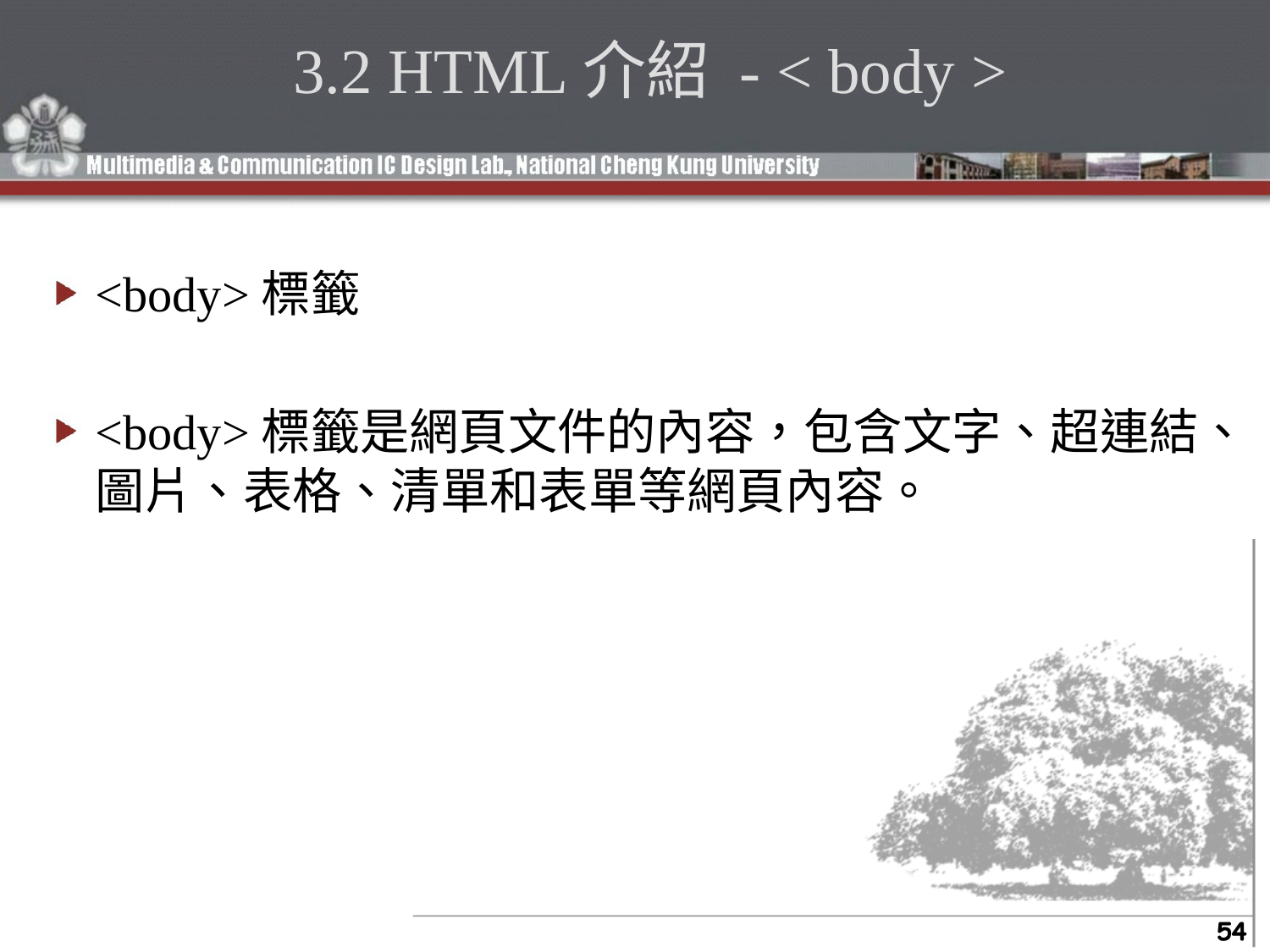

# 3.2 HTML介紹 - < body >
<body>標籤

<body>標籤是網頁文件的內容，包含文字、超連結、圖片、表格、清單和表單等網頁內容。

54